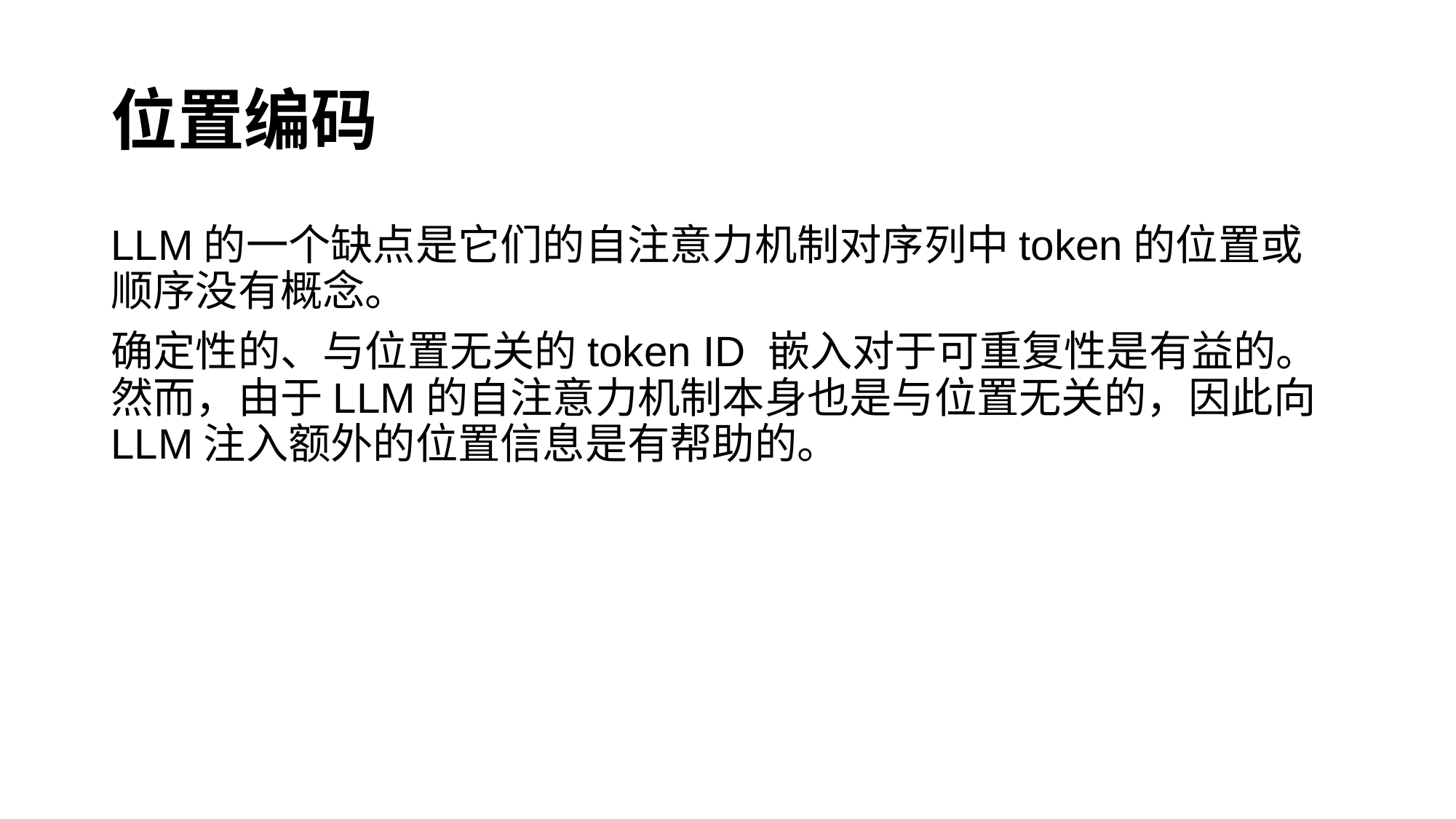

# 位置编码
LLM的一个缺点是它们的自注意力机制对序列中token的位置或顺序没有概念。
确定性的、与位置无关的token ID 嵌入对于可重复性是有益的。然而，由于LLM的自注意力机制本身也是与位置无关的，因此向LLM注入额外的位置信息是有帮助的。